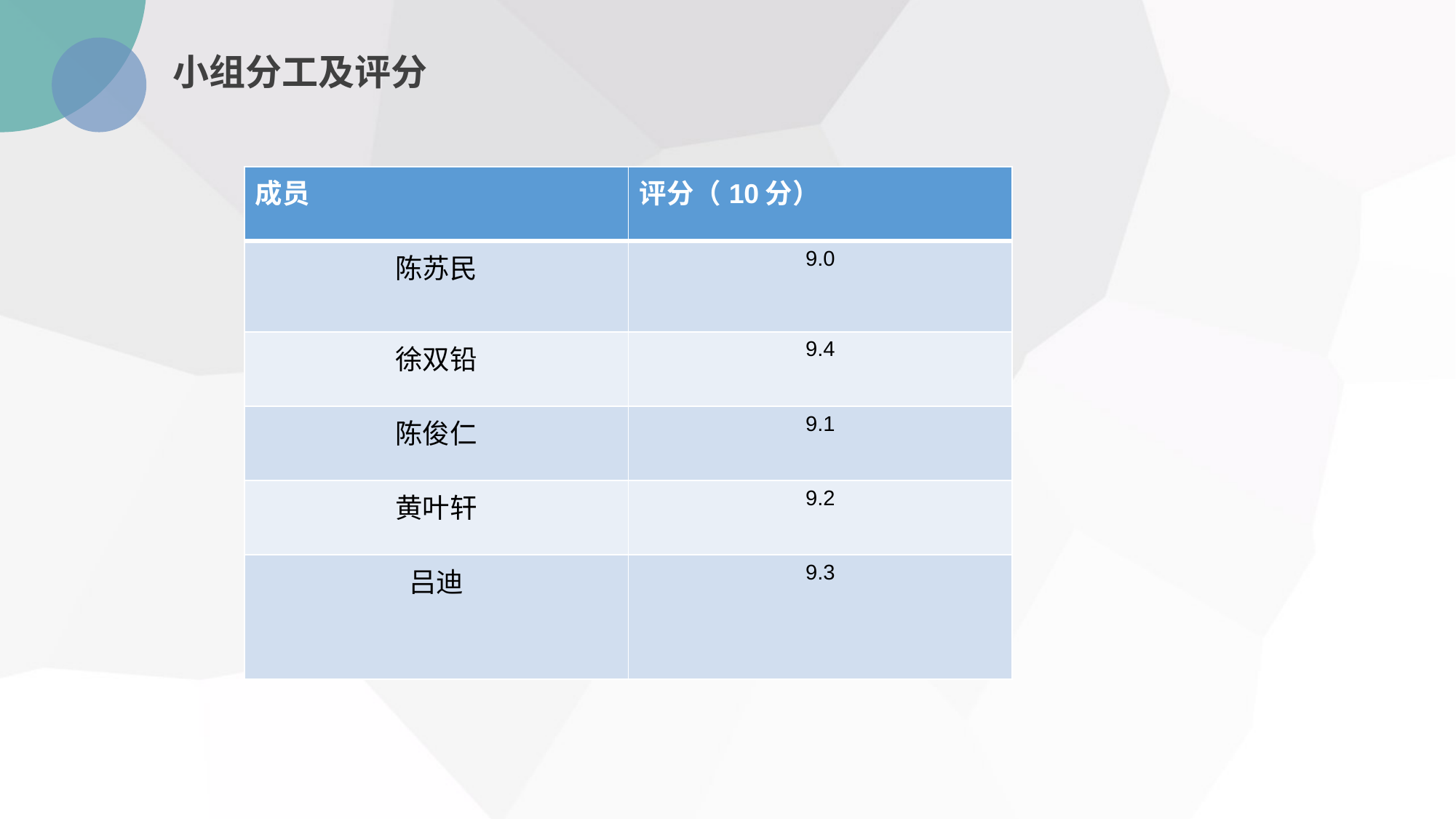

小组分工及评分
| 成员 | 评分（10分） |
| --- | --- |
| 陈苏民 | 9.0 |
| 徐双铅 | 9.4 |
| 陈俊仁 | 9.1 |
| 黄叶轩 | 9.2 |
| 吕迪 | 9.3 |